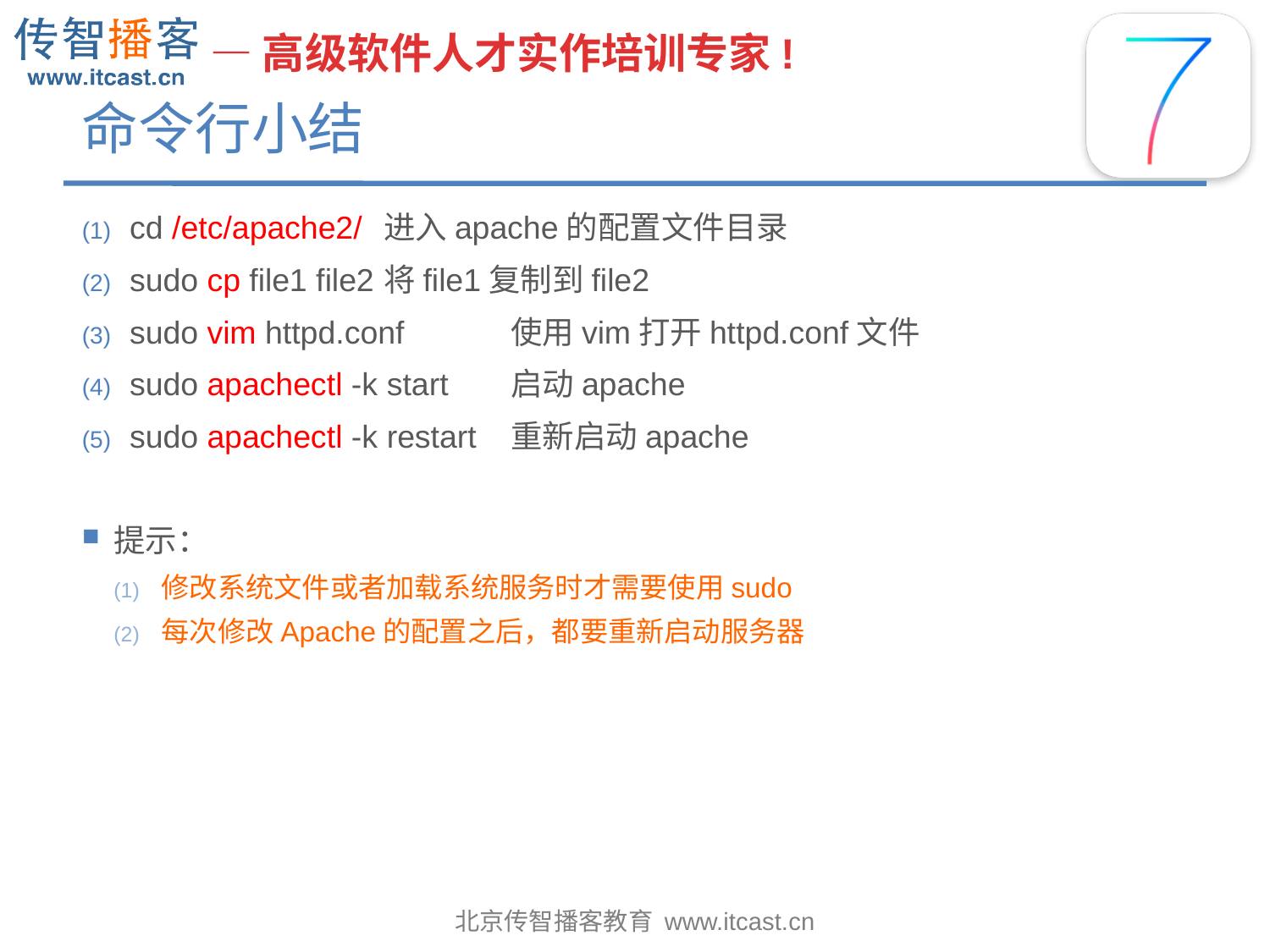

# 命令行小结
cd /etc/apache2/	进入apache的配置文件目录
sudo cp file1 file2	将file1复制到file2
sudo vim httpd.conf	使用vim打开httpd.conf文件
sudo apachectl -k start	启动apache
sudo apachectl -k restart	重新启动apache

提示：
修改系统文件或者加载系统服务时才需要使用sudo
每次修改Apache的配置之后，都要重新启动服务器